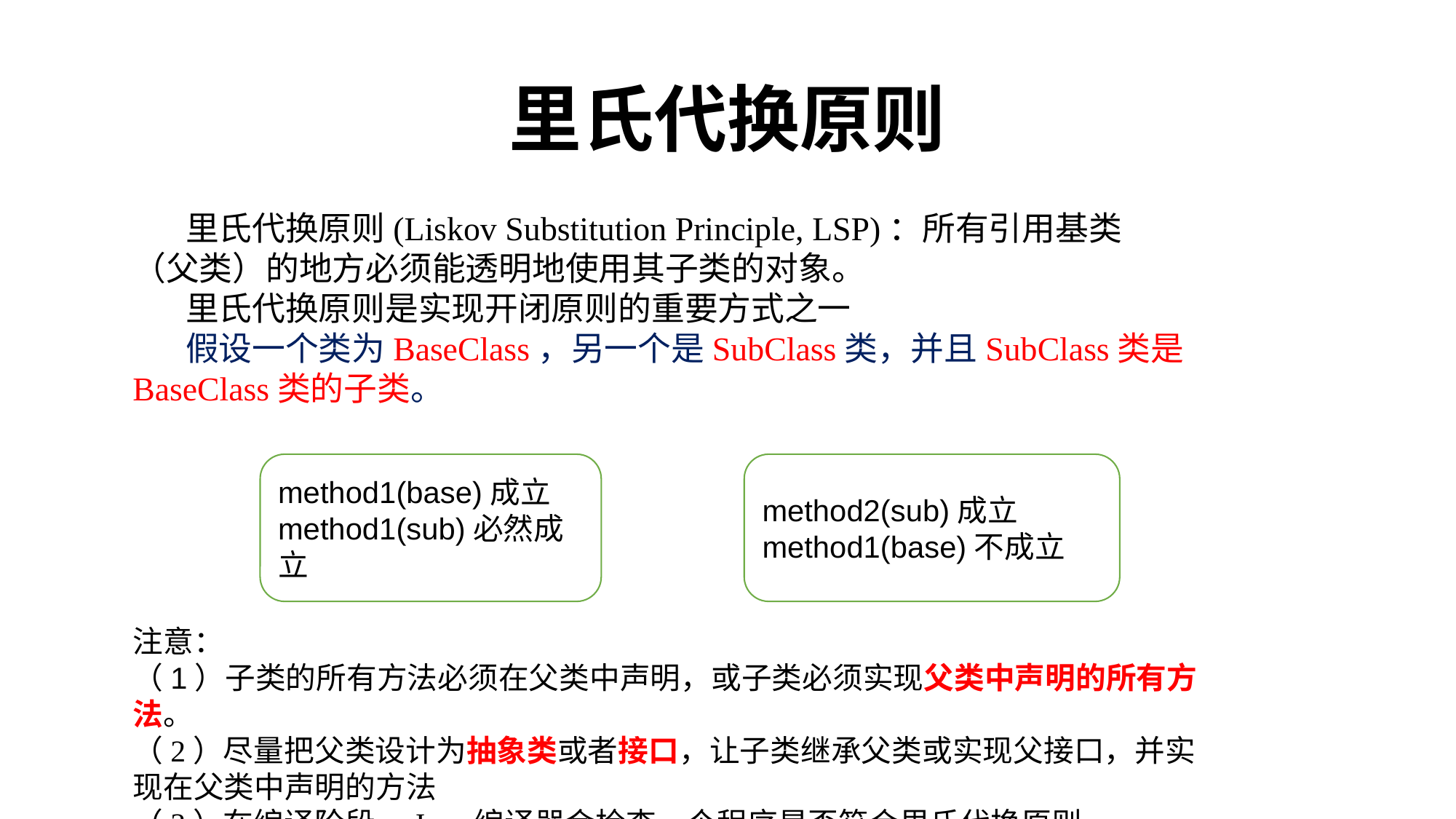

# 里氏代换原则
      里氏代换原则(Liskov Substitution Principle, LSP)：所有引用基类
（父类）的地方必须能透明地使用其子类的对象。
      里氏代换原则是实现开闭原则的重要方式之一
      假设一个类为BaseClass，另一个是SubClass类，并且SubClass类是BaseClass类的子类。

method2(sub)成立
method1(base)不成立
method1(base)成立
method1(sub)必然成立
注意：
（1）子类的所有方法必须在父类中声明，或子类必须实现父类中声明的所有方法。
（2）尽量把父类设计为抽象类或者接口，让子类继承父类或实现父接口，并实现在父类中声明的方法
（3）在编译阶段，Java编译器会检查一个程序是否符合里氏代换原则